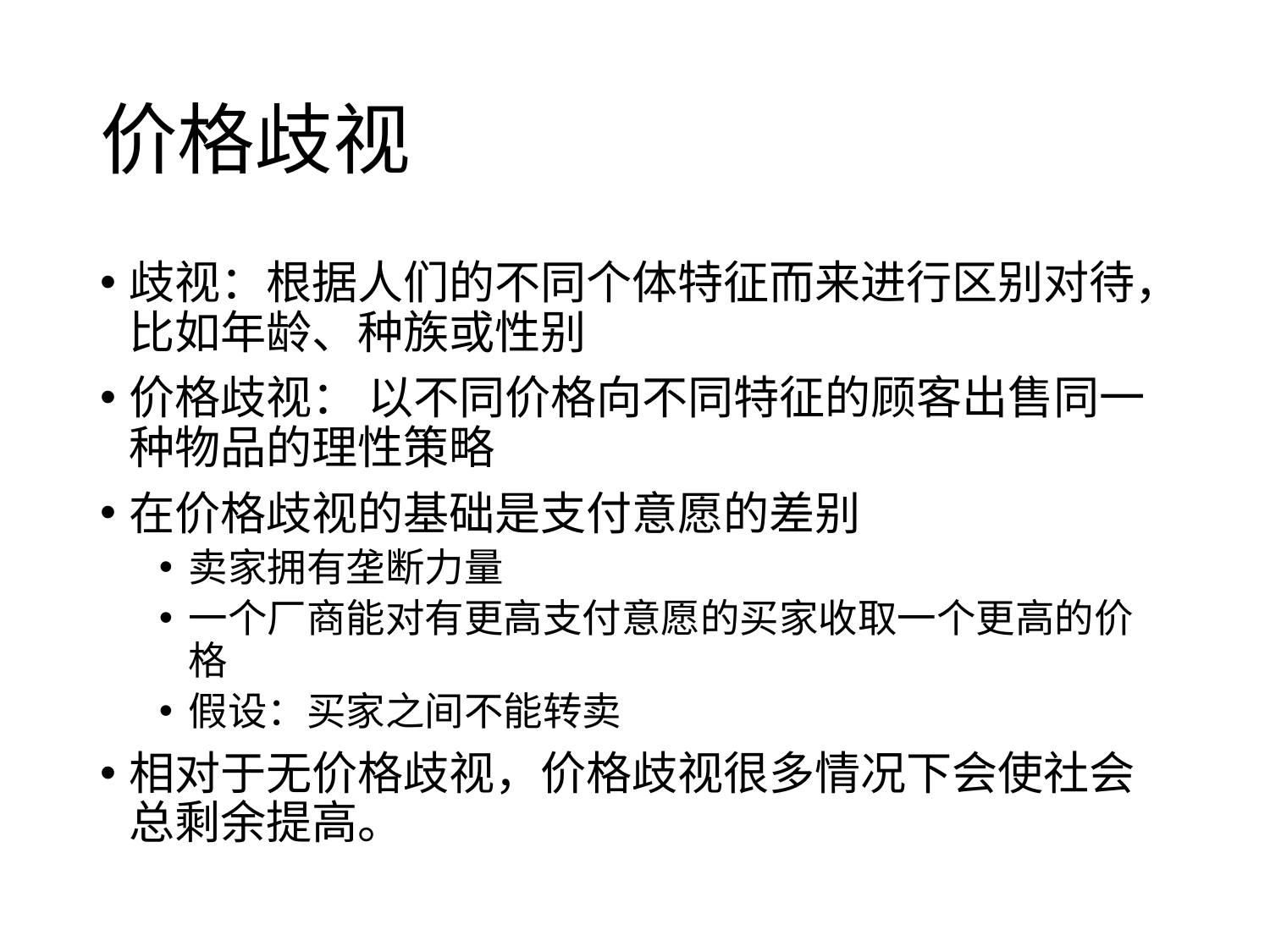

# 价格歧视
歧视：根据人们的不同个体特征而来进行区别对待，比如年龄、种族或性别
价格歧视： 以不同价格向不同特征的顾客出售同一种物品的理性策略
在价格歧视的基础是支付意愿的差别
卖家拥有垄断力量
一个厂商能对有更高支付意愿的买家收取一个更高的价格
假设：买家之间不能转卖
相对于无价格歧视，价格歧视很多情况下会使社会总剩余提高。